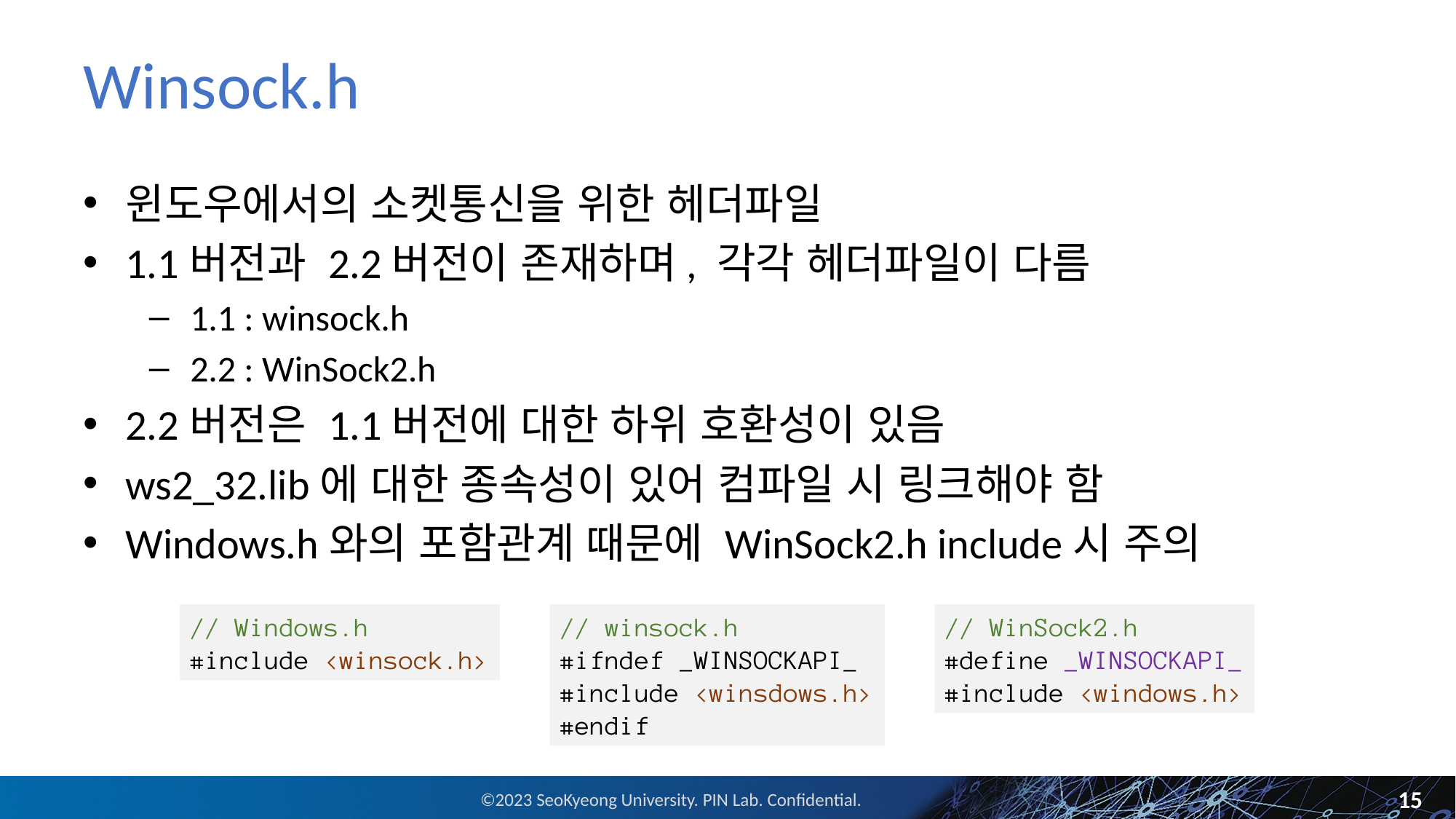

# Winsock.h
윈도우에서의 소켓통신을 위한 헤더파일
1.1버전과 2.2버전이 존재하며, 각각 헤더파일이 다름
1.1 : winsock.h
2.2 : WinSock2.h
2.2버전은 1.1버전에 대한 하위 호환성이 있음
ws2_32.lib에 대한 종속성이 있어 컴파일 시 링크해야 함
Windows.h와의 포함관계 때문에 WinSock2.h include시 주의
// Windows.h
#include <winsock.h>
// winsock.h
#ifndef _WINSOCKAPI_
#include <winsdows.h>
#endif
// WinSock2.h
#define _WINSOCKAPI_
#include <windows.h>
15